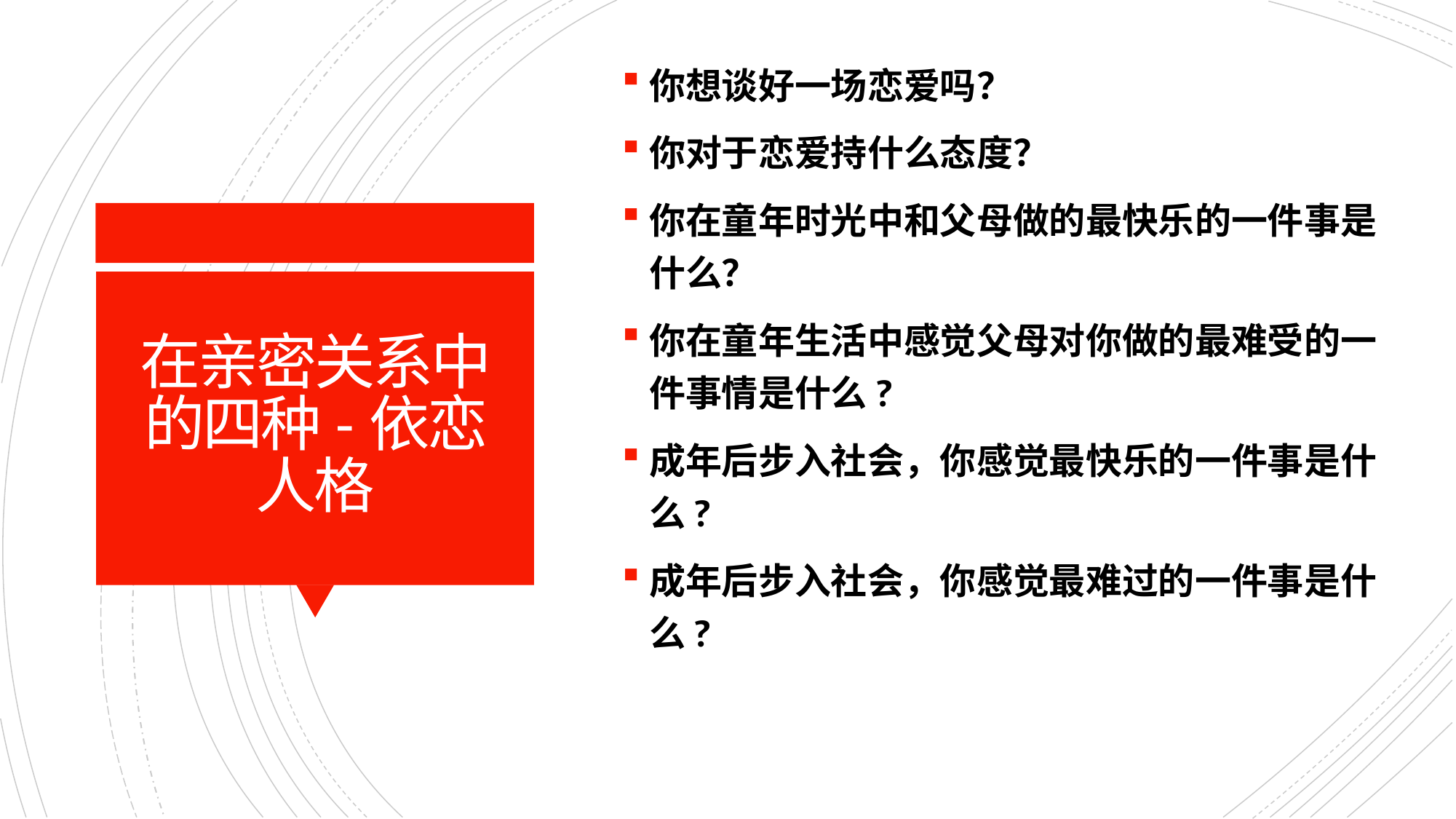

你想谈好一场恋爱吗？
你对于恋爱持什么态度？
你在童年时光中和父母做的最快乐的一件事是什么？
你在童年生活中感觉父母对你做的最难受的一件事情是什么?
成年后步入社会，你感觉最快乐的一件事是什么?
成年后步入社会，你感觉最难过的一件事是什么?

# 在亲密关系中的四种-依恋人格